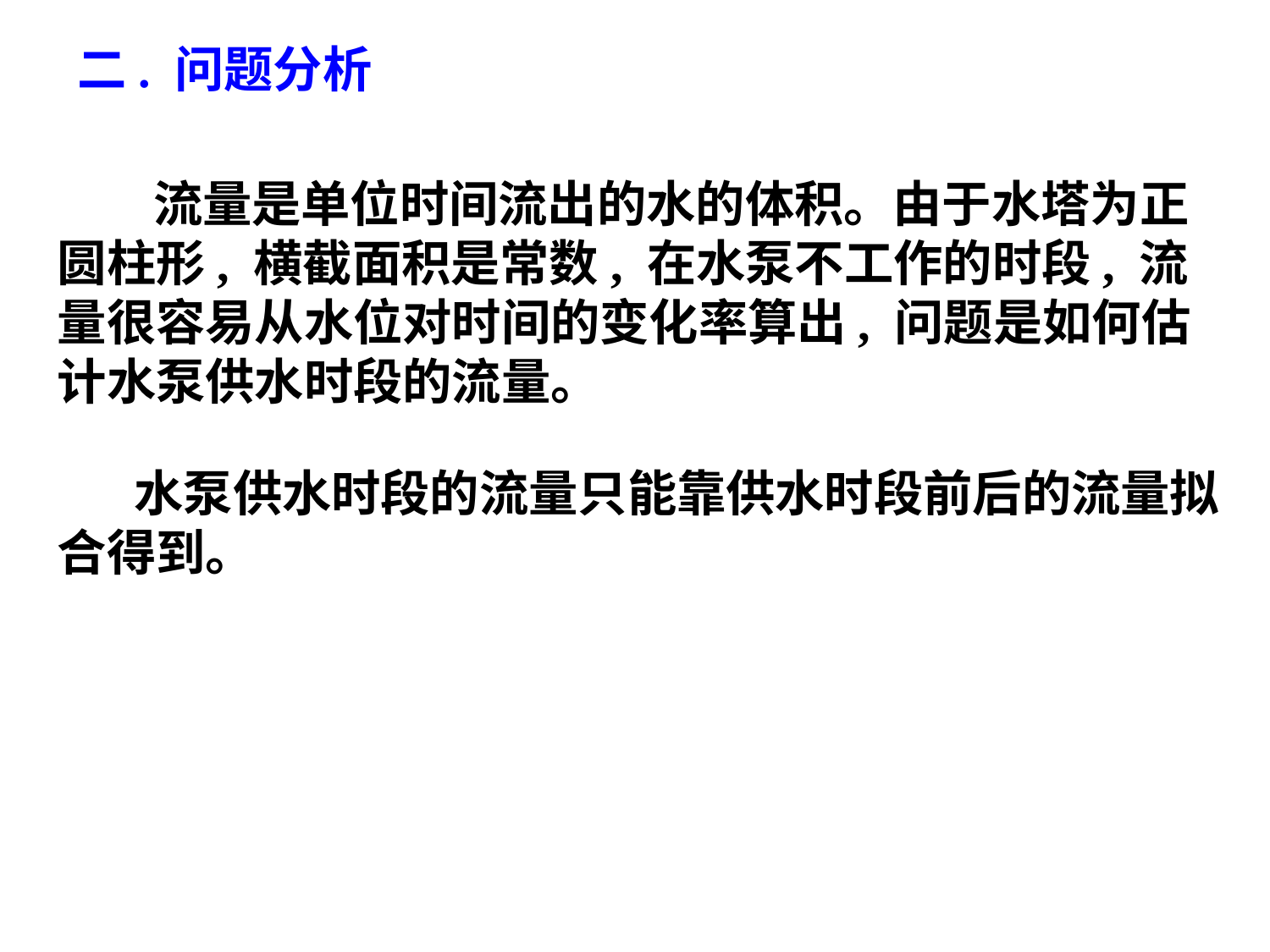

二. 问题分析
         流量是单位时间流出的水的体积。由于水塔为正圆柱形, 横截面积是常数, 在水泵不工作的时段, 流量很容易从水位对时间的变化率算出, 问题是如何估计水泵供水时段的流量。
       水泵供水时段的流量只能靠供水时段前后的流量拟合得到。